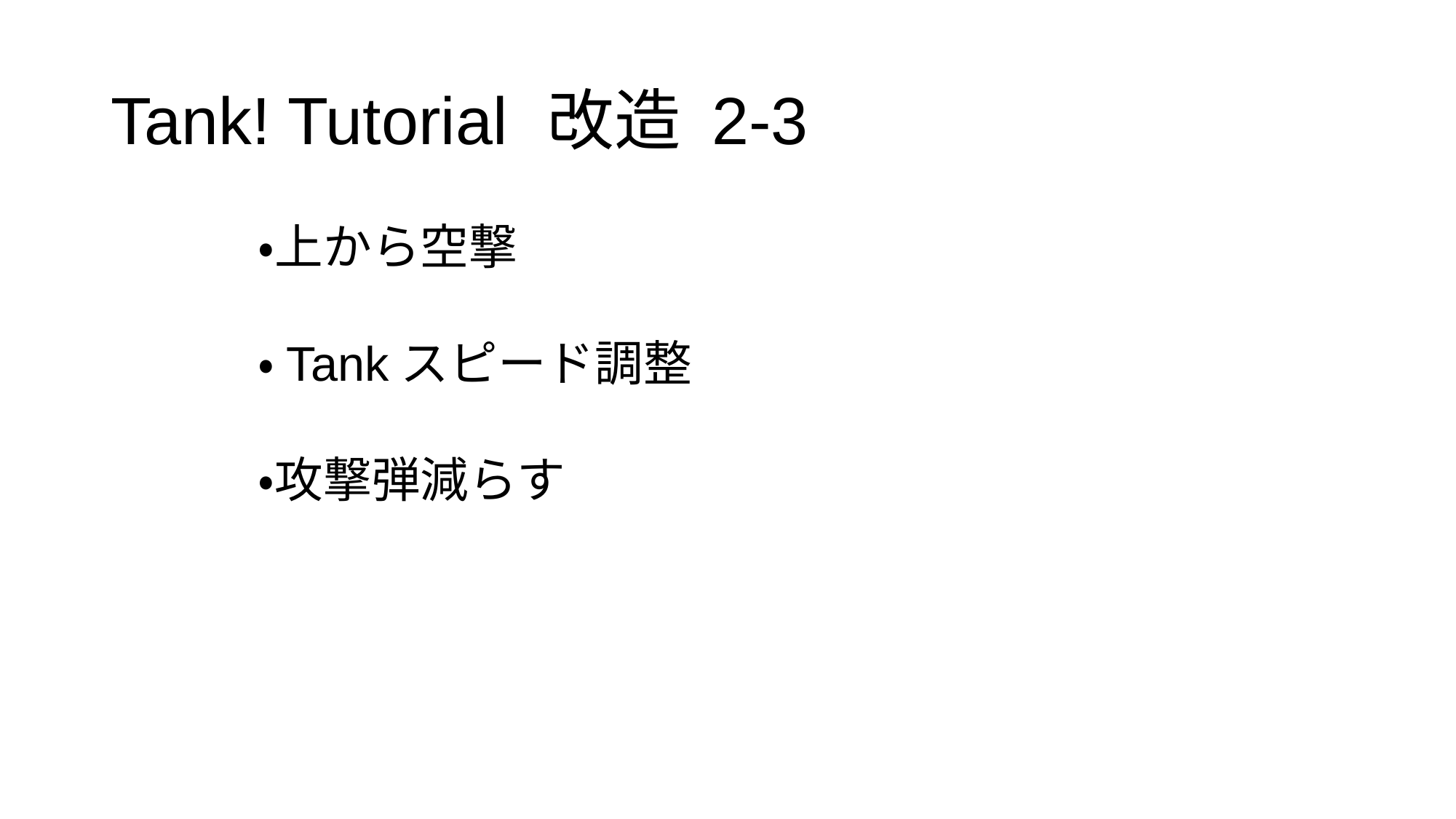

# Tank! Tutorial 	改造 2-3
・上から空撃

・Tankスピード調整

・攻撃弾減らす